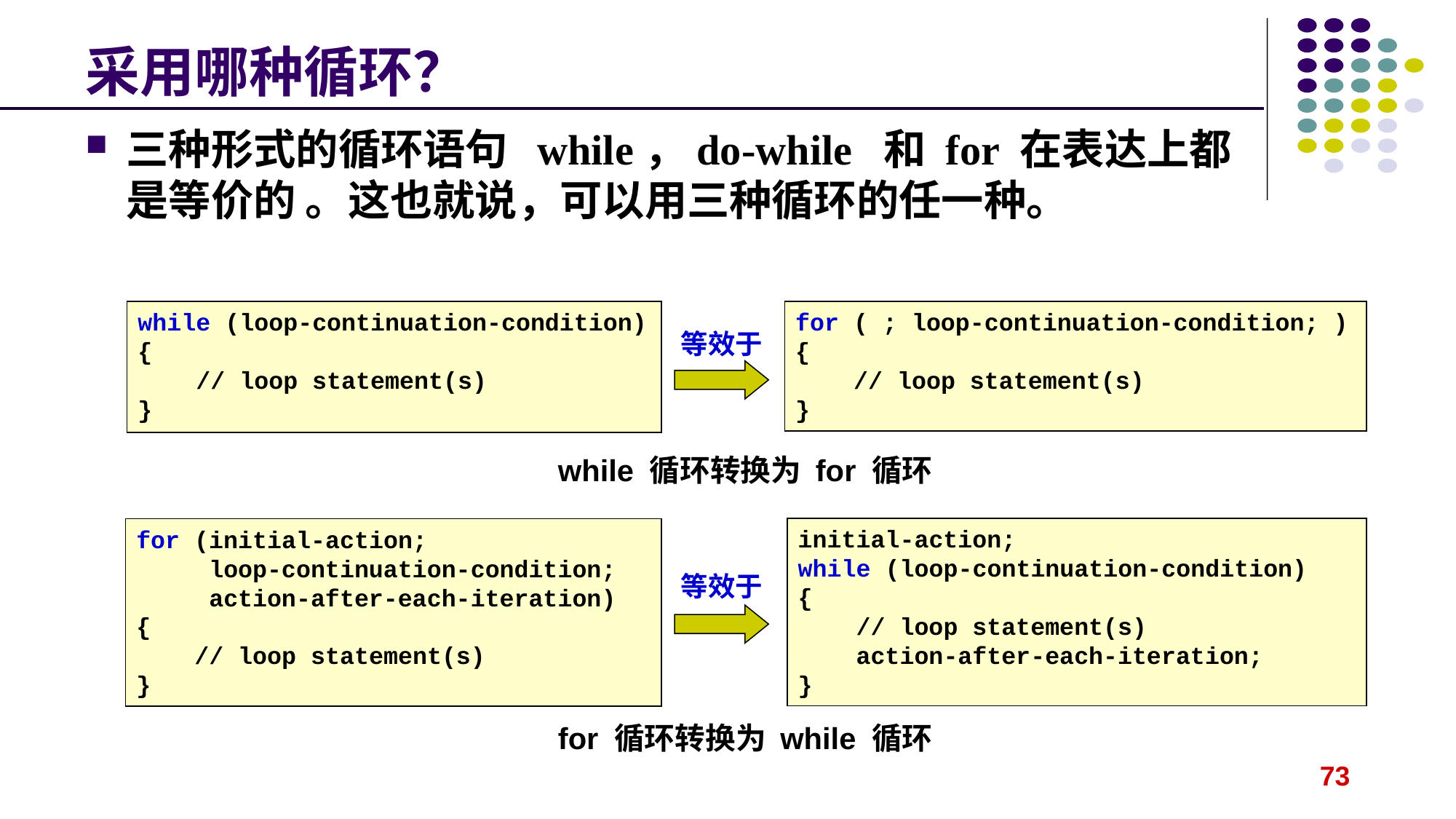

# 采用哪种循环？
三种形式的循环语句  while，do-while  和 for 在表达上都是等价的 。这也就说，可以用三种循环的任一种。
while (loop-continuation-condition)
{
    // loop statement(s)
}
for ( ; loop-continuation-condition; )
{
    // loop statement(s)
}
等效于

while 循环转换为 for 循环
initial-action;
while (loop-continuation-condition)
{
    // loop statement(s)
    action-after-each-iteration;
}
for (initial-action;
     loop-continuation-condition;
     action-after-each-iteration)
{
    // loop statement(s)
}
等效于

for 循环转换为 while 循环